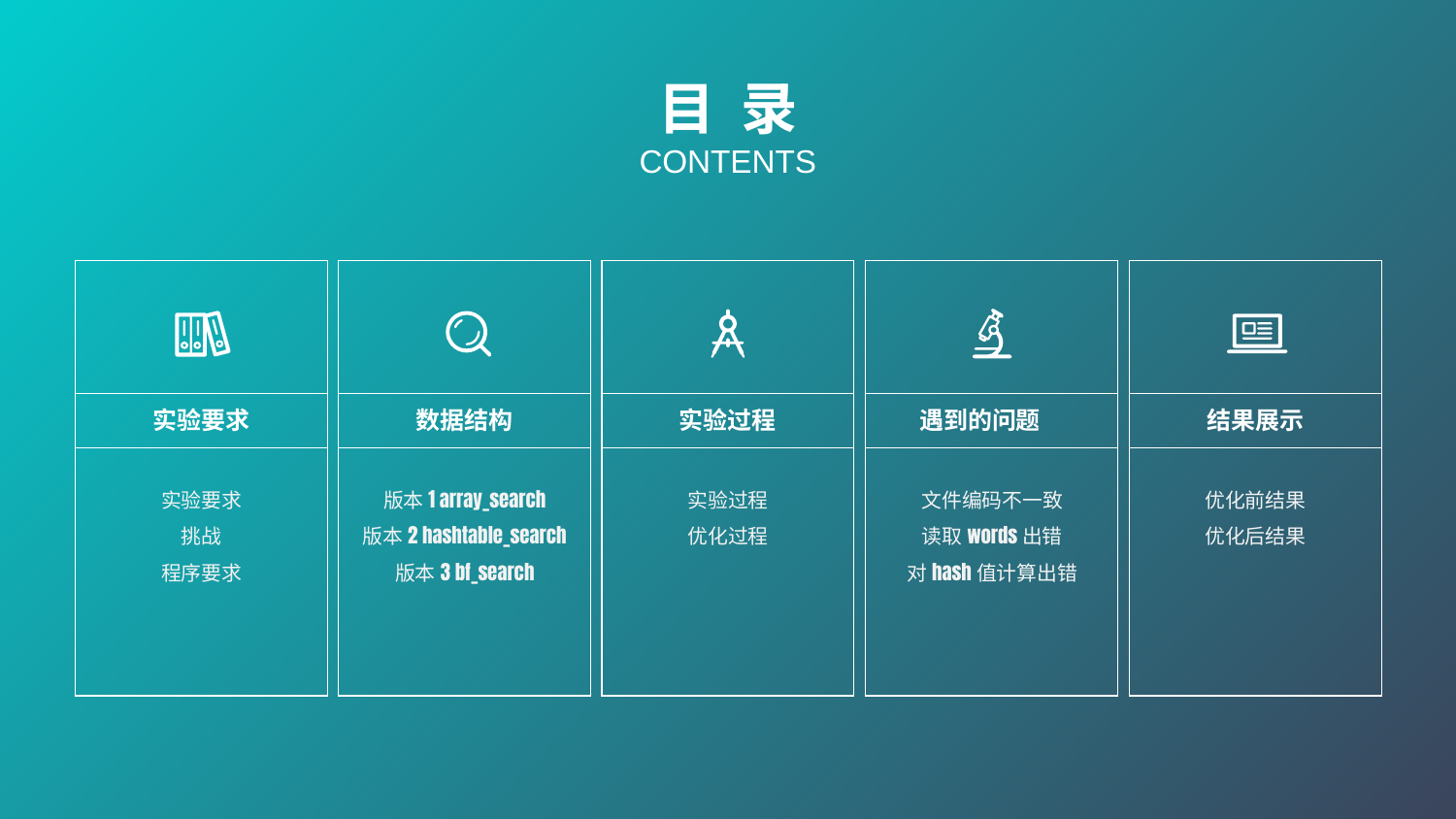

目  录
CONTENTS

实验要求
数据结构
实验过程
遇到的问题
结果展示
实验要求
挑战
程序要求
版本1 array_search
版本2 hashtable_search
版本3 bf_search
实验过程
优化过程
文件编码不一致
读取words出错
对hash值计算出错
优化前结果
优化后结果